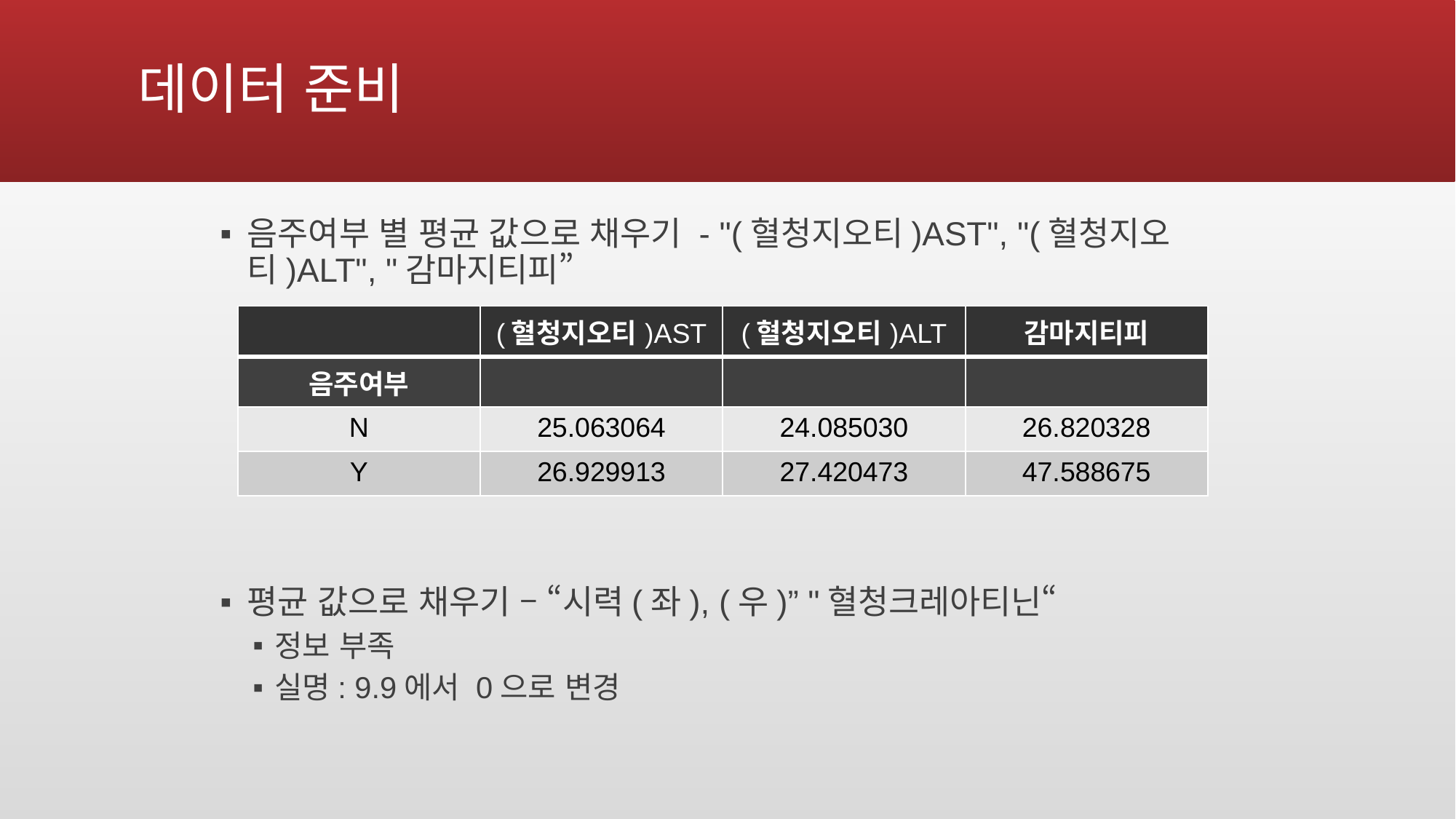

# 데이터 준비
음주여부 별 평균 값으로 채우기 - "(혈청지오티)AST", "(혈청지오티)ALT", "감마지티피”

평균 값으로 채우기 – “시력(좌), (우)” "혈청크레아티닌“
정보 부족
실명: 9.9에서 0으로 변경
|  | (혈청지오티)AST | (혈청지오티)ALT | 감마지티피 |
| --- | --- | --- | --- |
| 음주여부 |  |  |  |
| N | 25.063064 | 24.085030 | 26.820328 |
| Y | 26.929913 | 27.420473 | 47.588675 |